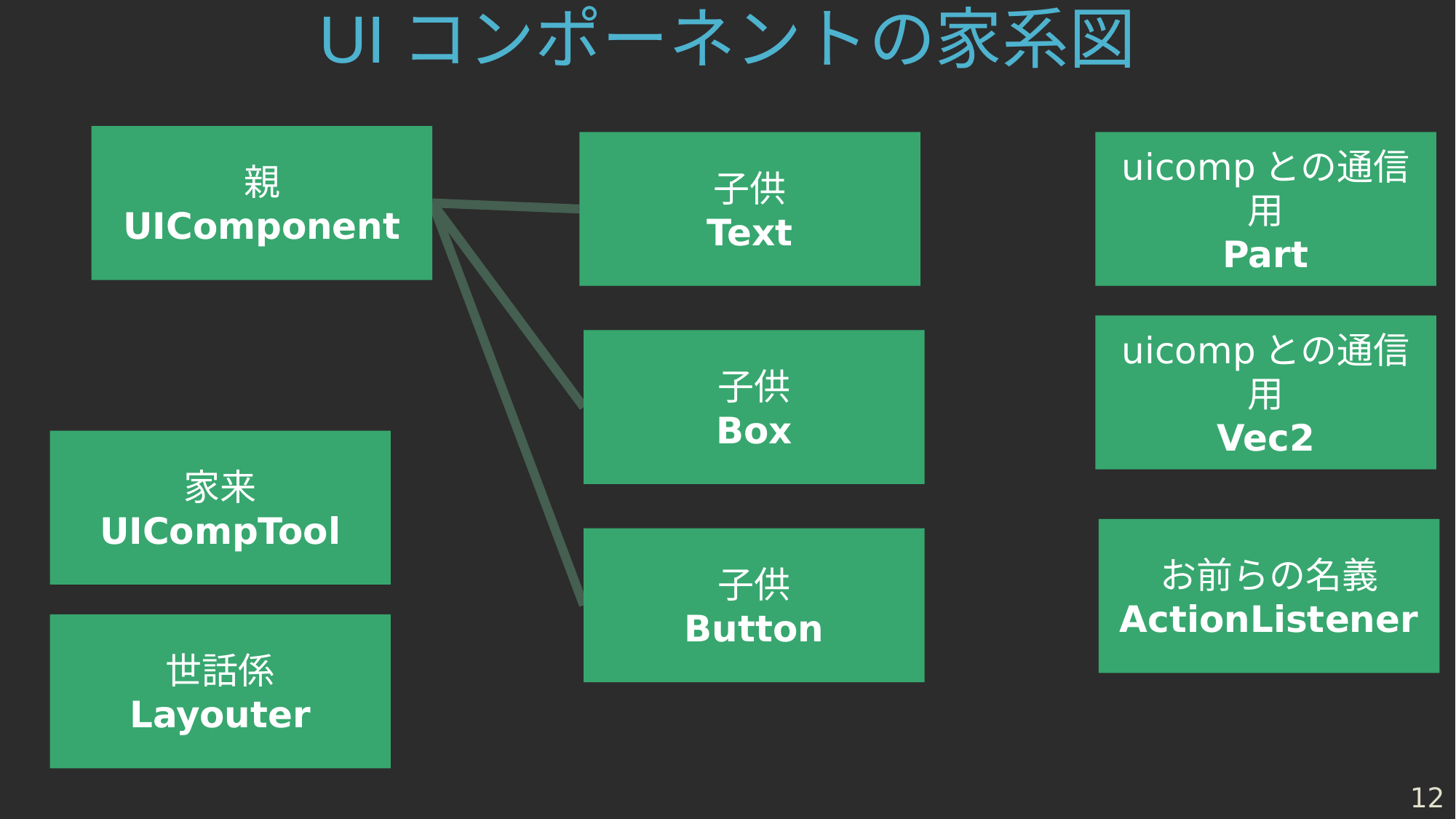

# UIコンポーネントの家系図
親
UIComponent
子供
Text
uicompとの通信用
Part
uicompとの通信用
Vec2
子供
Box
家来
UICompTool
お前らの名義
ActionListener
子供
Button
世話係
Layouter